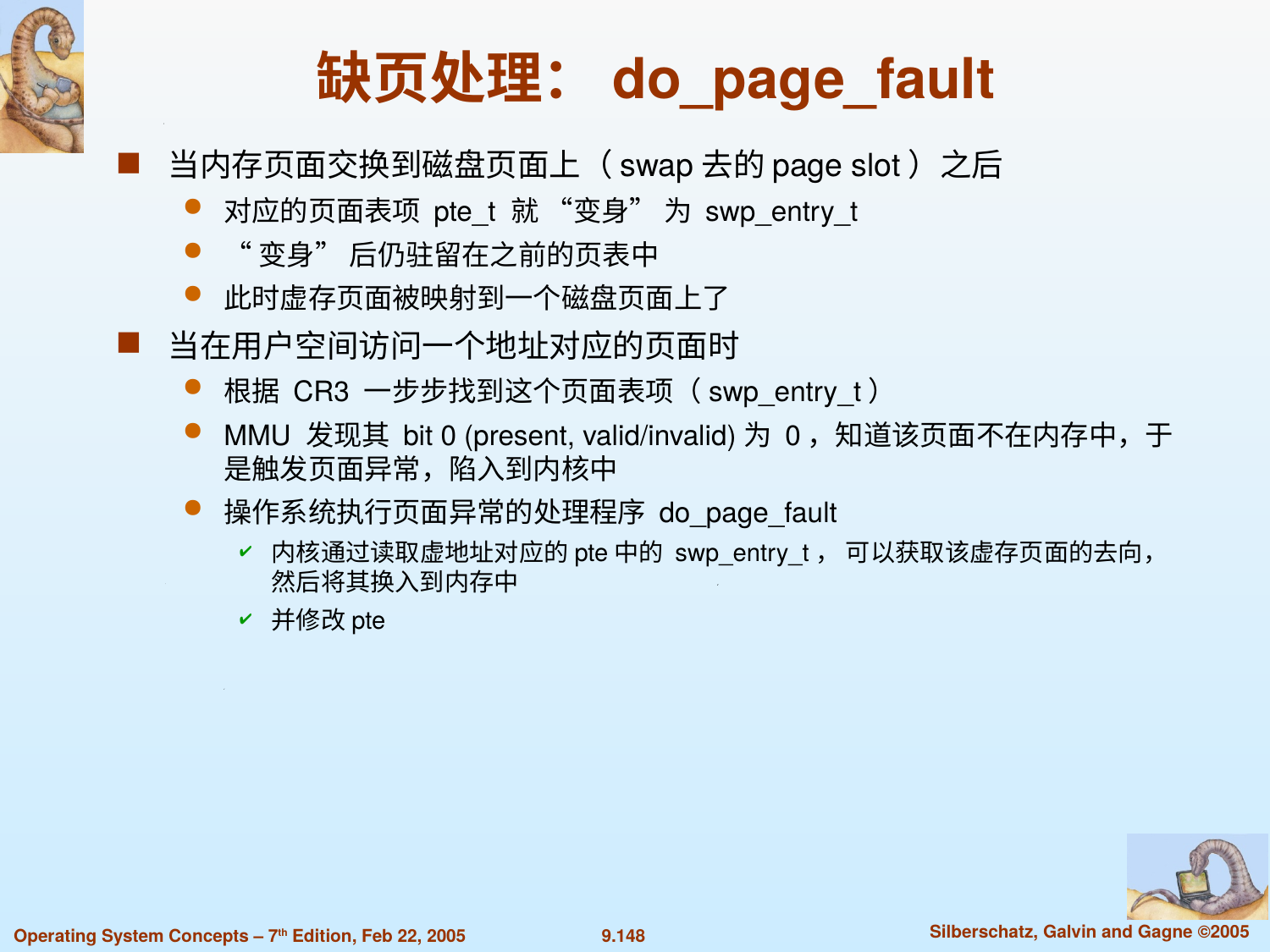

缺页处理：do_page_fault
当内存页面交换到磁盘页面上（swap去的page slot）之后
对应的页面表项 pte_t 就 “变身” 为 swp_entry_t
“变身” 后仍驻留在之前的页表中
此时虚存页面被映射到一个磁盘页面上了
当在用户空间访问一个地址对应的页面时
根据 CR3 一步步找到这个页面表项（swp_entry_t）
MMU 发现其 bit 0 (present, valid/invalid)为 0，知道该页面不在内存中，于是触发页面异常，陷入到内核中
操作系统执行页面异常的处理程序 do_page_fault
内核通过读取虚地址对应的pte中的 swp_entry_t， 可以获取该虚存页面的去向，然后将其换入到内存中
并修改pte